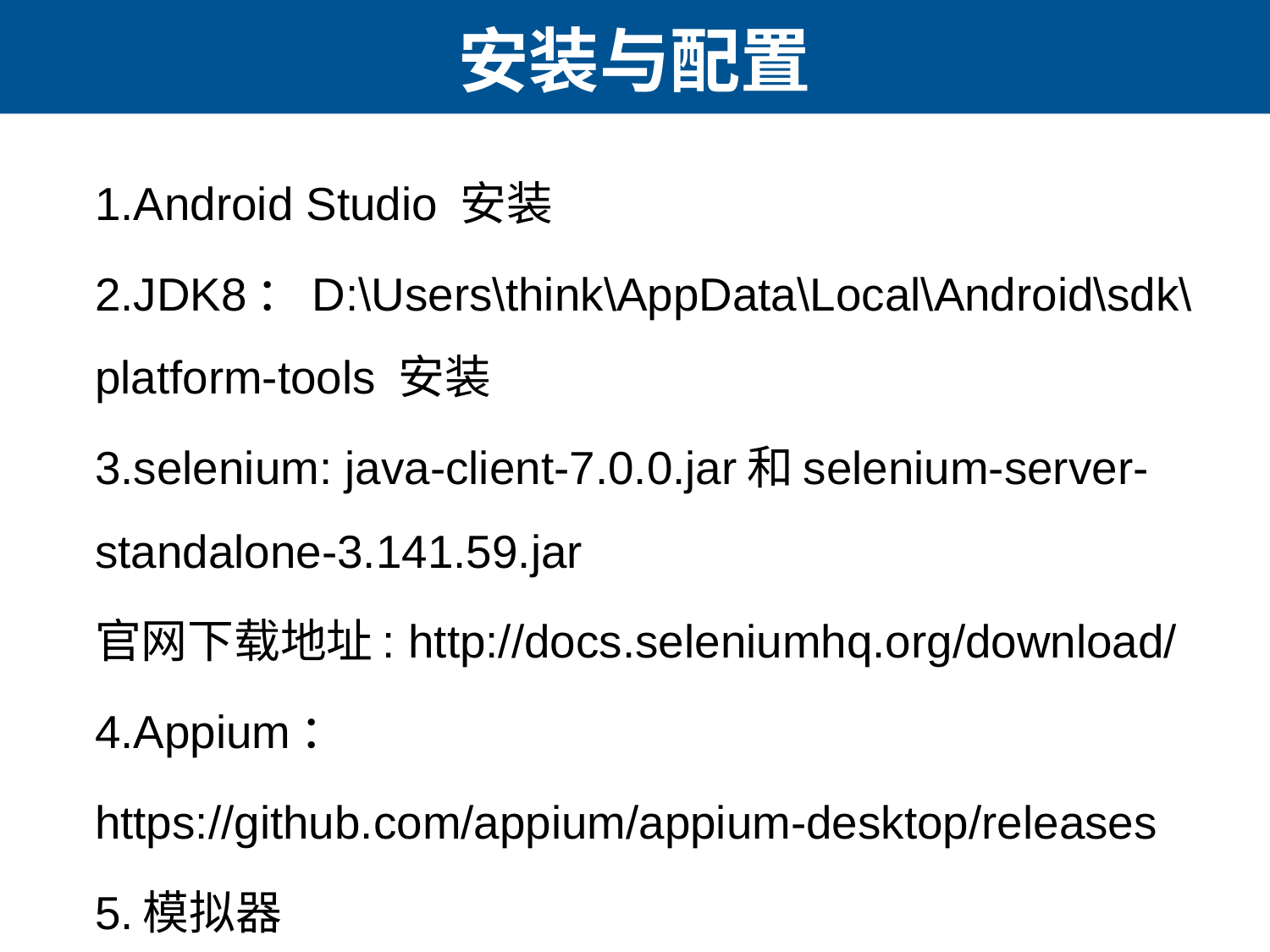

# 安装与配置
1.Android Studio 安装
2.JDK8：D:\Users\think\AppData\Local\Android\sdk\platform-tools 安装
3.selenium: java-client-7.0.0.jar和selenium-server-standalone-3.141.59.jar
官网下载地址: http://docs.seleniumhq.org/download/
4.Appium：
https://github.com/appium/appium-desktop/releases
5.模拟器